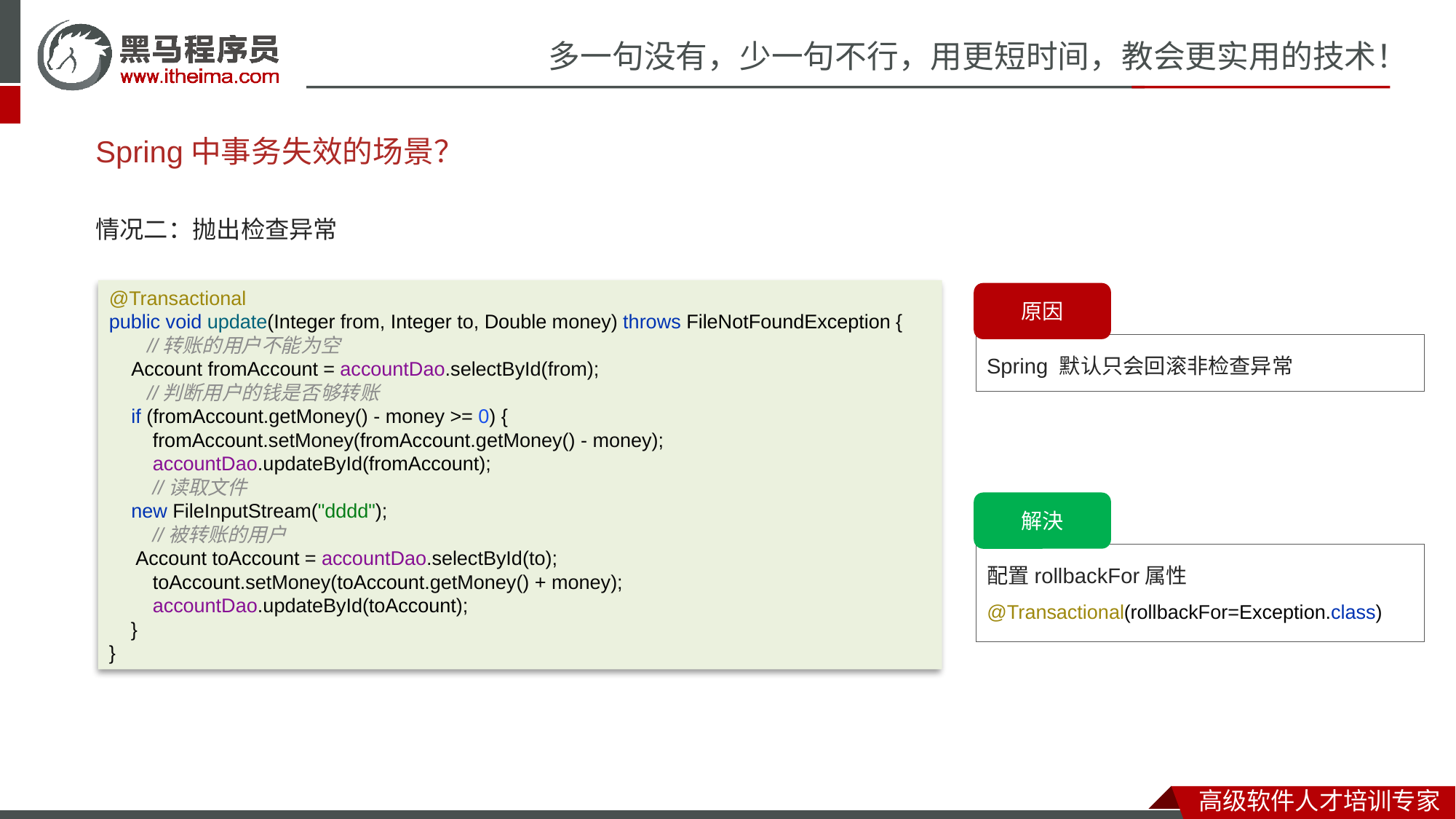

# Spring中事务失效的场景？
情况二：抛出检查异常

@Transactional
public void update(Integer from, Integer to, Double money) throws FileNotFoundException {
       //转账的用户不能为空
    Account fromAccount = accountDao.selectById(from);
       //判断用户的钱是否够转账
    if (fromAccount.getMoney() - money >= 0) {
        fromAccount.setMoney(fromAccount.getMoney() - money);
        accountDao.updateById(fromAccount);
        //读取文件
    new FileInputStream("dddd");
        //被转账的用户
     Account toAccount = accountDao.selectById(to);
        toAccount.setMoney(toAccount.getMoney() + money);
        accountDao.updateById(toAccount);
    }
}
原因
Spring 默认只会回滚非检查异常
解決
配置rollbackFor属性

@Transactional(rollbackFor=Exception.class)